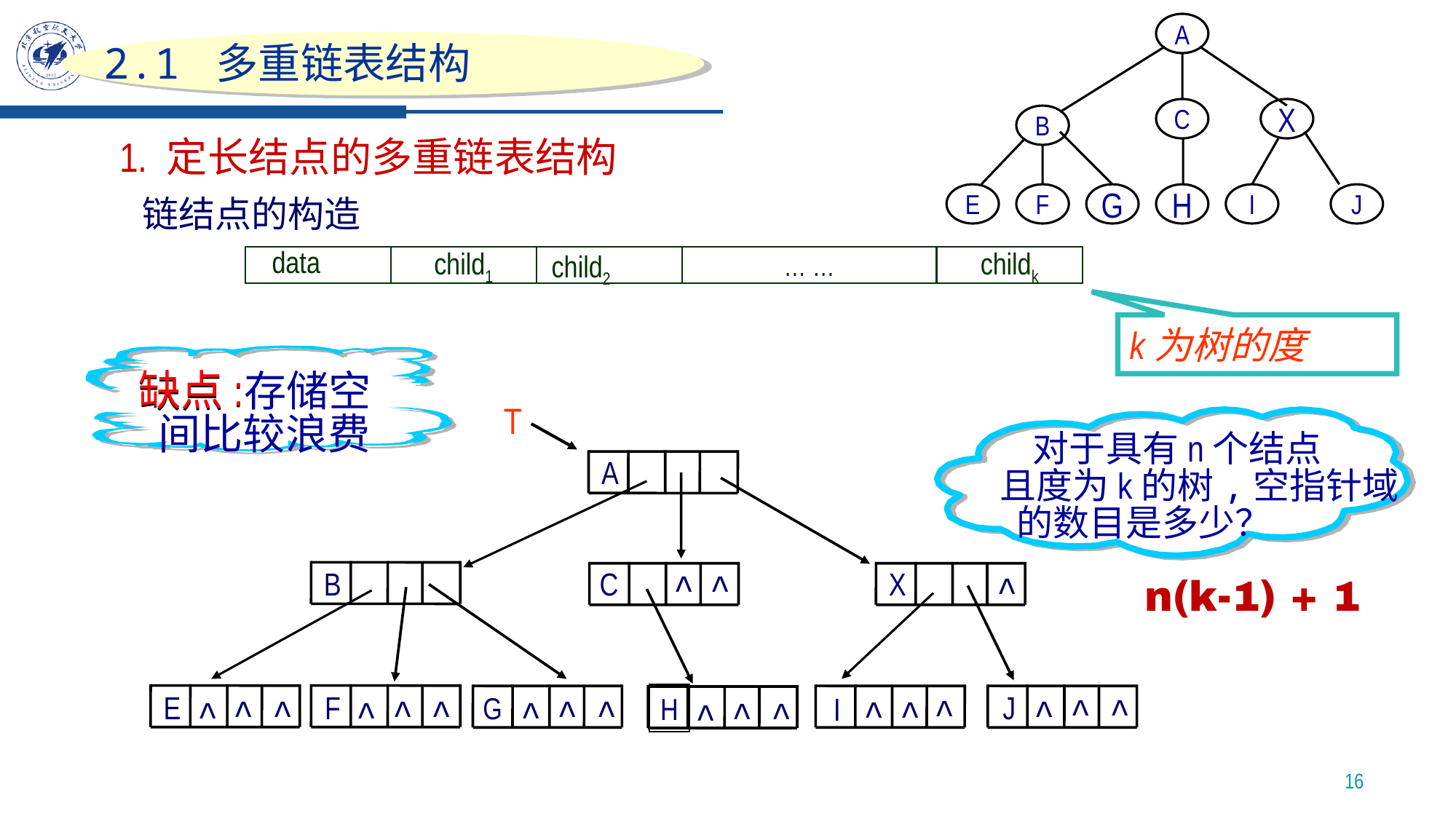

A

C
X
B

E
F
G
H
I
J
链结点的构造
data
child2

child1

… …
childk

k为树的度
2.1 多重链表结构

1. 定长结点的多重链表结构

缺点:
        存储空
间比较浪费
T

A

C
^
^
X
B
^

E
F
^
^
J
^
^
^
^
^
^
^
^
G
I

^
H
^

^
^
^

^
^

^

   对于具有n个结点
且度为k的树,空指针域
 的数目是多少？
n(k-1) + 1
16